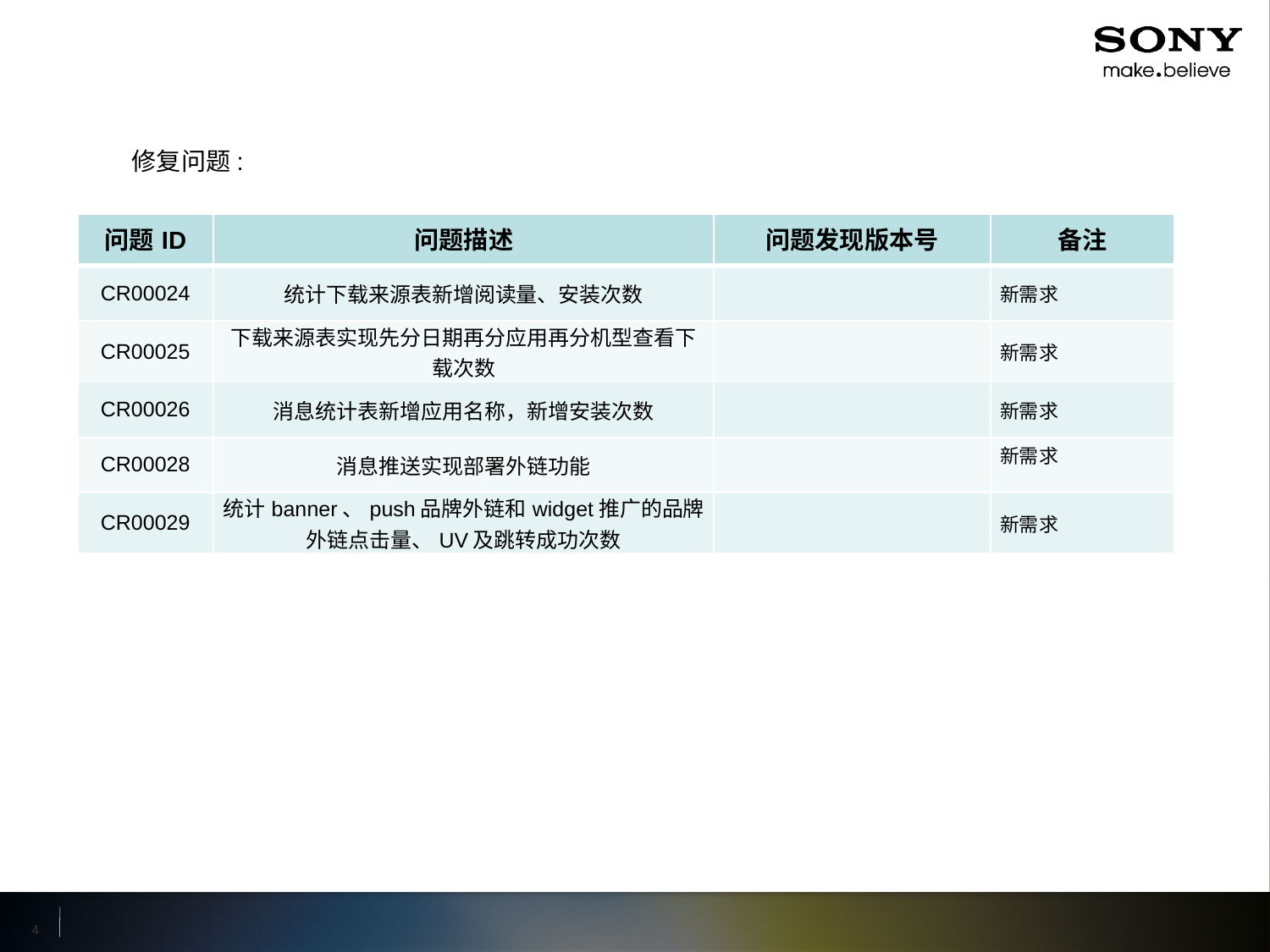

修复问题:

| 问题ID | 问题描述 | 问题发现版本号 | 备注 |
| --- | --- | --- | --- |
| CR00024 | 统计下载来源表新增阅读量、安装次数 |  | 新需求 |
| CR00025 | 下载来源表实现先分日期再分应用再分机型查看下载次数 |  | 新需求 |
| CR00026 | 消息统计表新增应用名称，新增安装次数 |  | 新需求 |
| CR00028 | 消息推送实现部署外链功能 |  | 新需求 |
| CR00029 | 统计banner、push品牌外链和widget推广的品牌外链点击量、UV及跳转成功次数 |  | 新需求 |